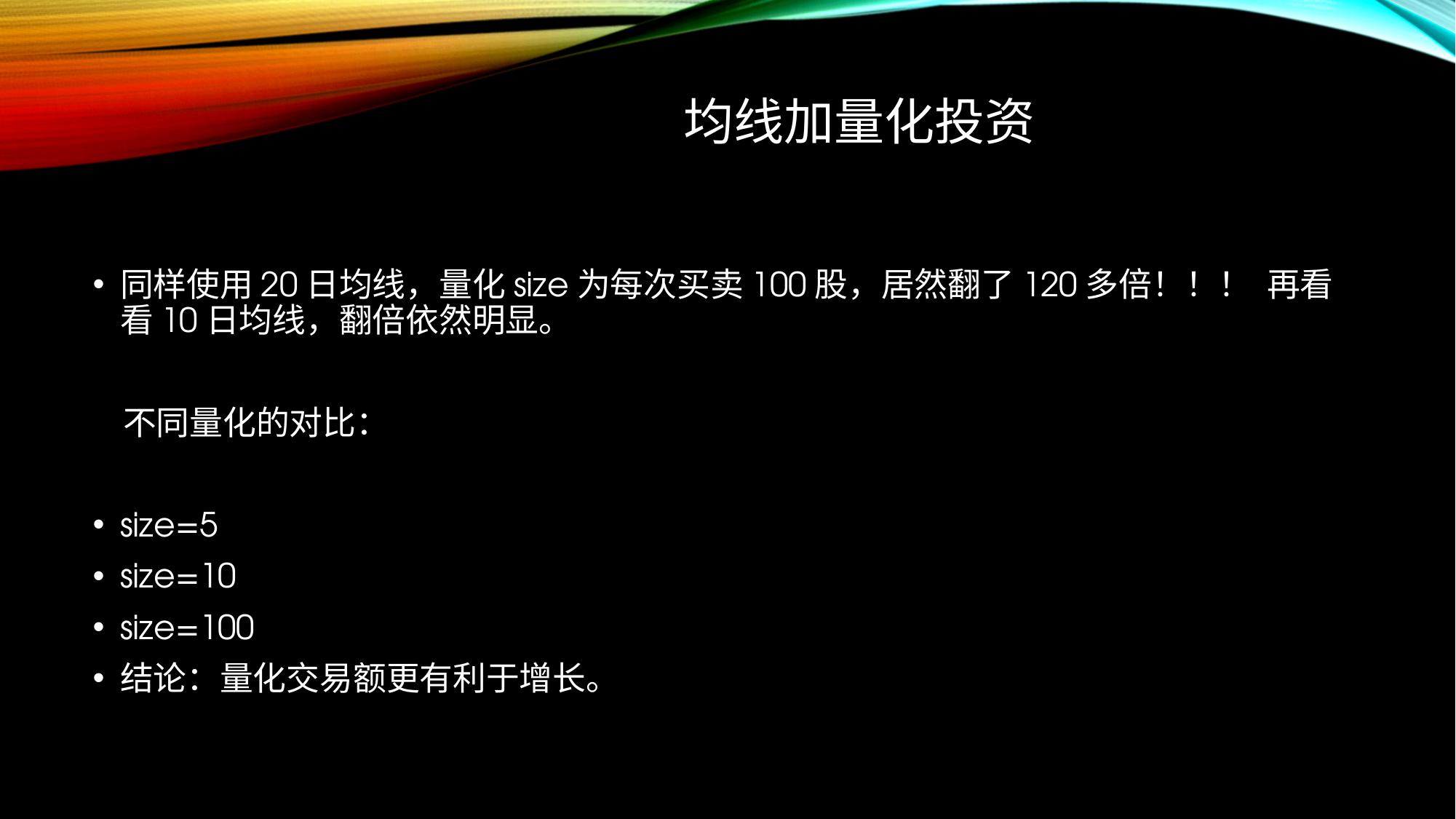

# 均线加量化投资
同样使用20日均线，量化size为每次买卖100股，居然翻了120多倍！！！  再看看10日均线，翻倍依然明显。

   不同量化的对比：

size=5
size=10
size=100
结论：量化交易额更有利于增长。